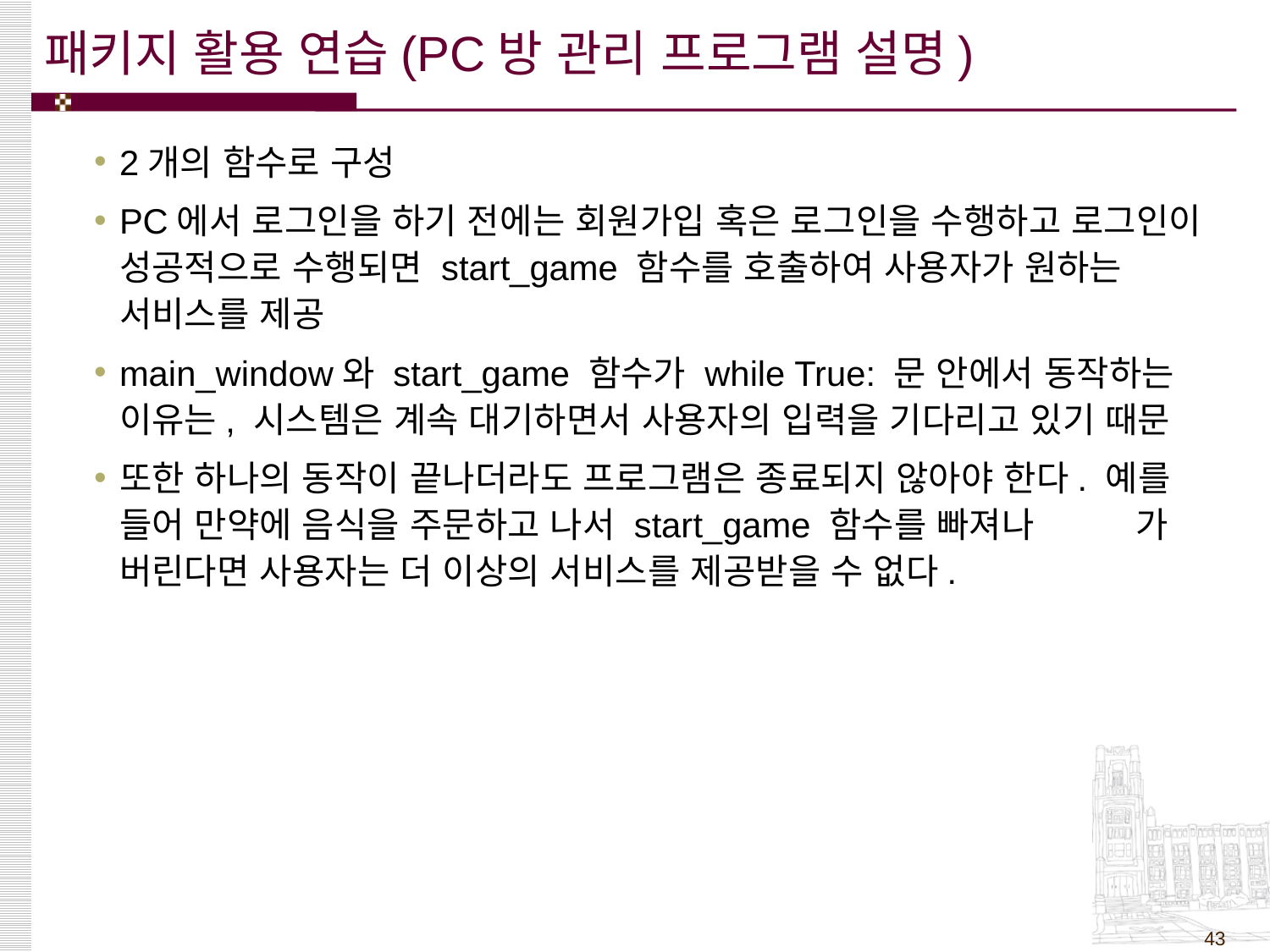

# 패키지 활용 연습(PC방 관리 프로그램 설명)
2개의 함수로 구성
PC에서 로그인을 하기 전에는 회원가입 혹은 로그인을 수행하고 로그인이 성공적으로 수행되면 start_game 함수를 호출하여 사용자가 원하는 서비스를 제공
main_window와 start_game 함수가 while True: 문 안에서 동작하는 이유는, 시스템은 계속 대기하면서 사용자의 입력을 기다리고 있기 때문
또한 하나의 동작이 끝나더라도 프로그램은 종료되지 않아야 한다. 예를 들어 만약에 음식을 주문하고 나서 start_game 함수를 빠져나	가 버린다면 사용자는 더 이상의 서비스를 제공받을 수 없다.